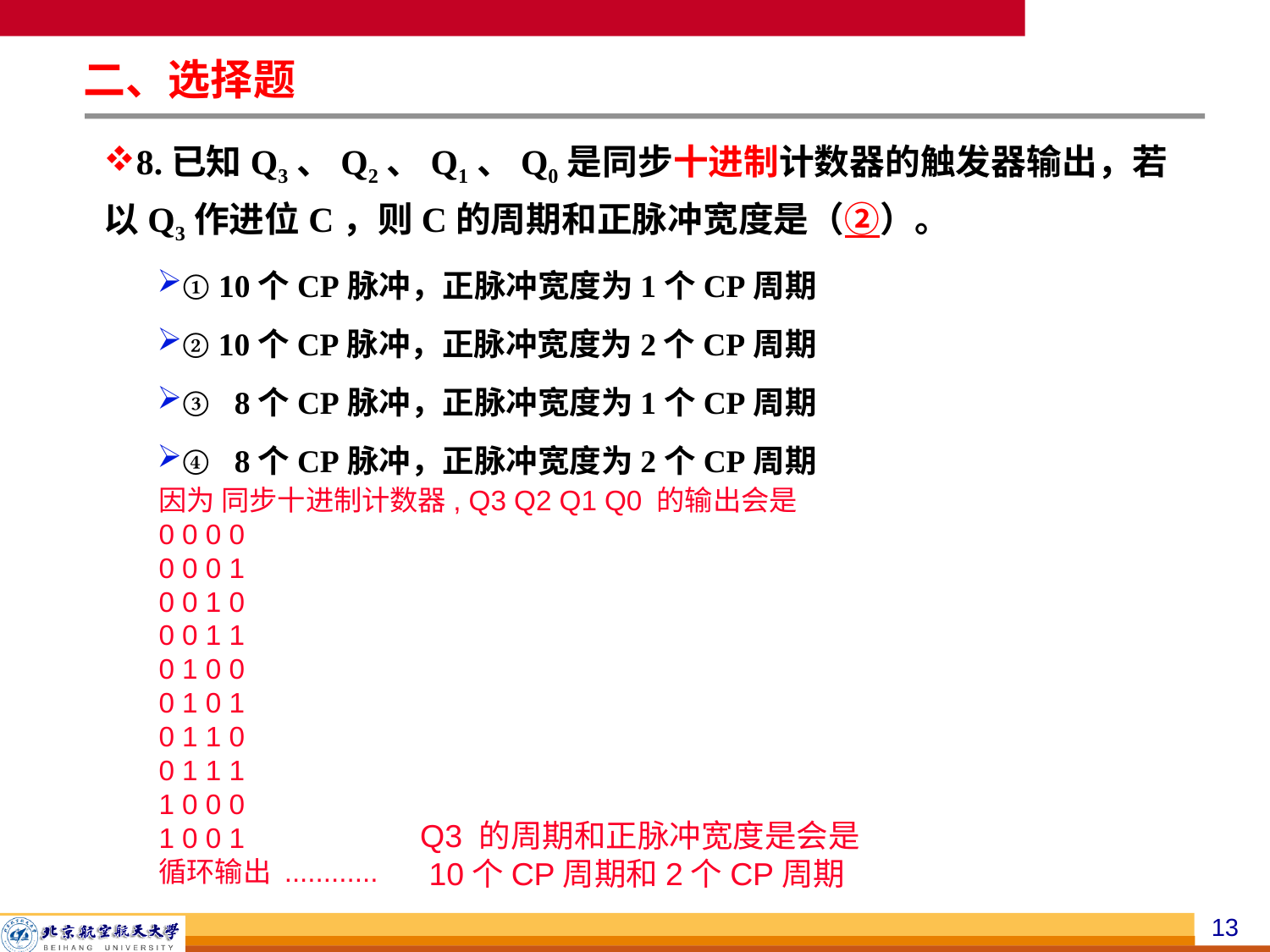

二、选择题
8.已知Q3、Q2、Q1、Q0是同步十进制计数器的触发器输出，若以Q3作进位C，则C的周期和正脉冲宽度是（②）。
① 10个CP脉冲，正脉冲宽度为1个CP周期
② 10个CP脉冲，正脉冲宽度为2个CP周期
③   8个CP脉冲，正脉冲宽度为1个CP周期
④   8个CP脉冲，正脉冲宽度为2个CP周期
因为 同步十进制计数器, Q3 Q2 Q1 Q0 的输出会是
0 0 0 0
0 0 0 1
0 0 1 0
0 0 1 1
0 1 0 0
0 1 0 1
0 1 1 0
0 1 1 1
1 0 0 0
1 0 0 1
循环输出 ............
Q3 的周期和正脉冲宽度是会是
 10个CP周期和2个CP周期